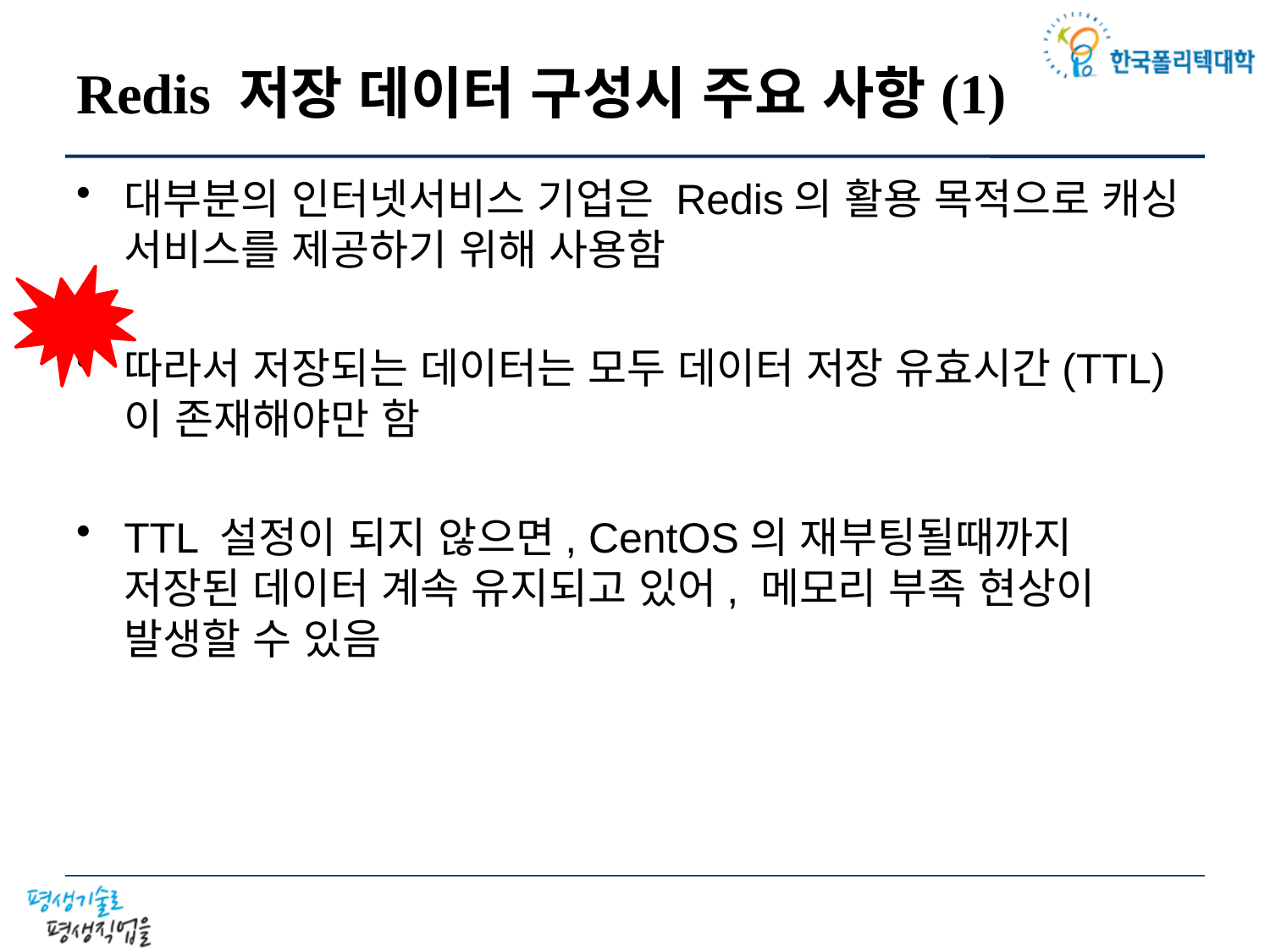

# Redis 저장 데이터 구성시 주요 사항(1)
대부분의 인터넷서비스 기업은 Redis의 활용 목적으로 캐싱 서비스를 제공하기 위해 사용함

따라서 저장되는 데이터는 모두 데이터 저장 유효시간(TTL)이 존재해야만 함

TTL 설정이 되지 않으면, CentOS의 재부팅될때까지
저장된 데이터 계속 유지되고 있어, 메모리 부족 현상이 발생할 수 있음